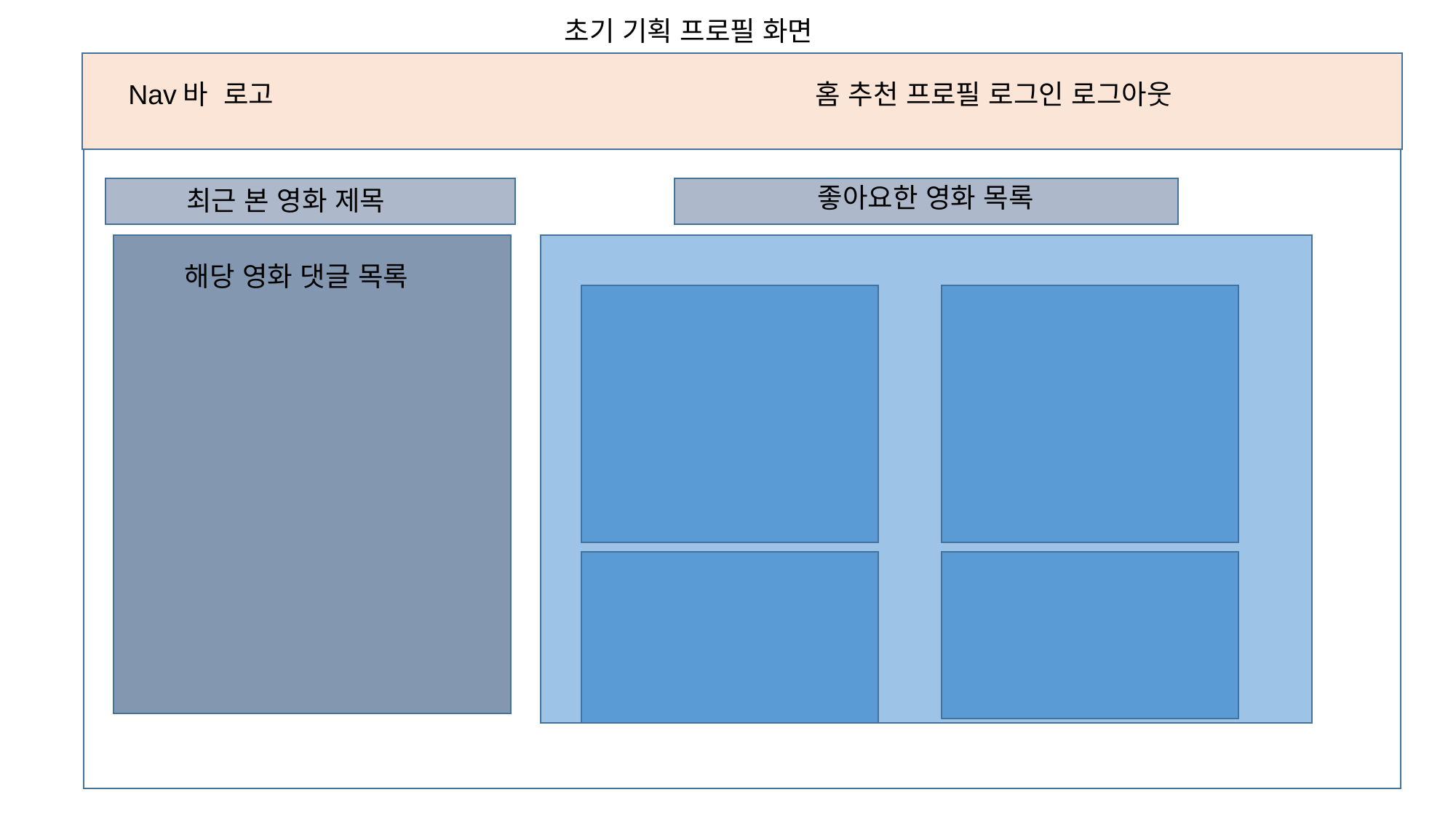

초기 기획 프로필 화면

Nav바  로고                                                                       홈 추천 프로필 로그인 로그아웃
좋아요한 영화 목록
최근 본 영화 제목

해당 영화 댓글 목록